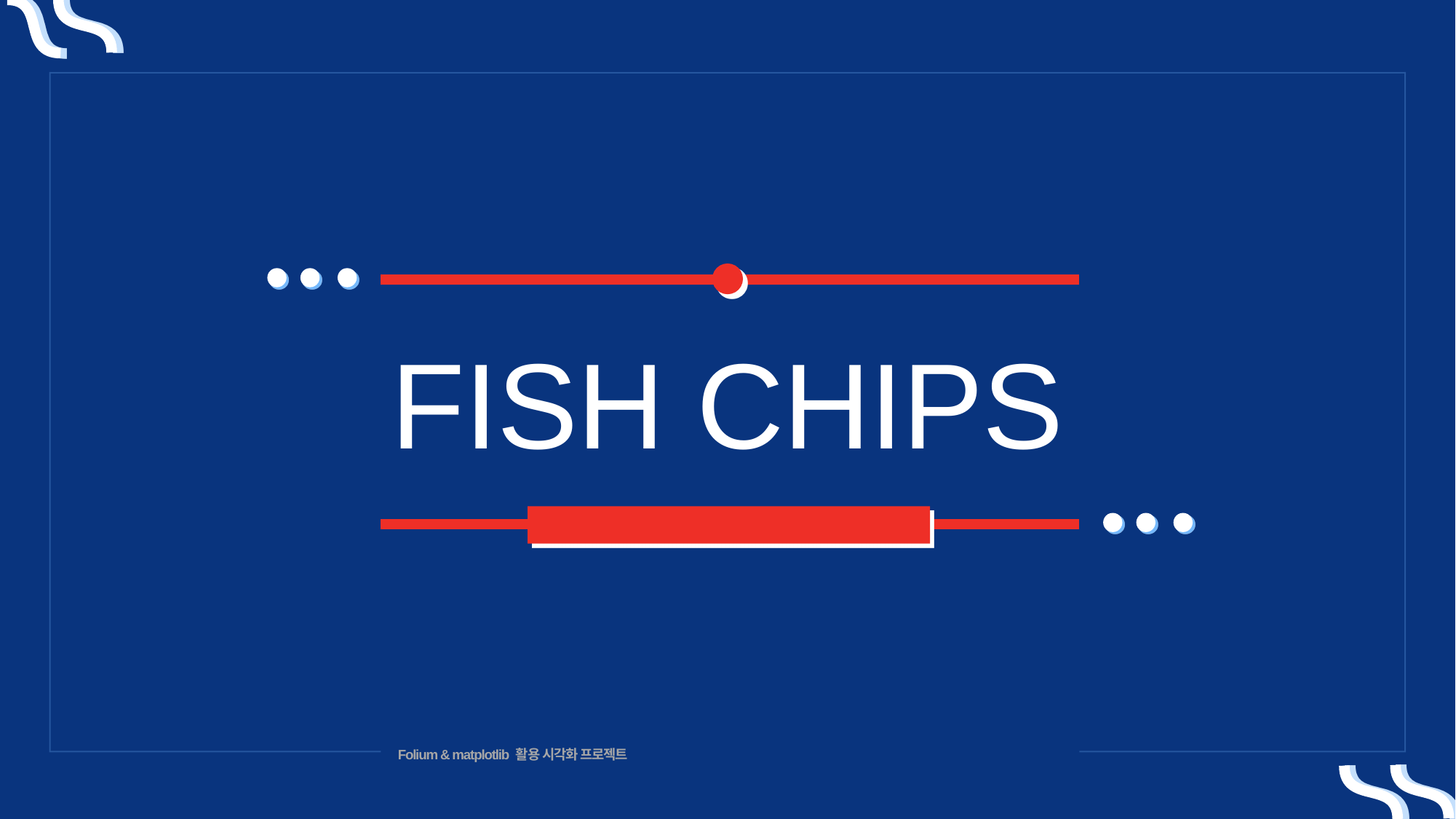

# FISH CHIPS
PYTHON을 활용한 시각화 프로젝트
Folium & matplotlib 활용 시각화 프로젝트